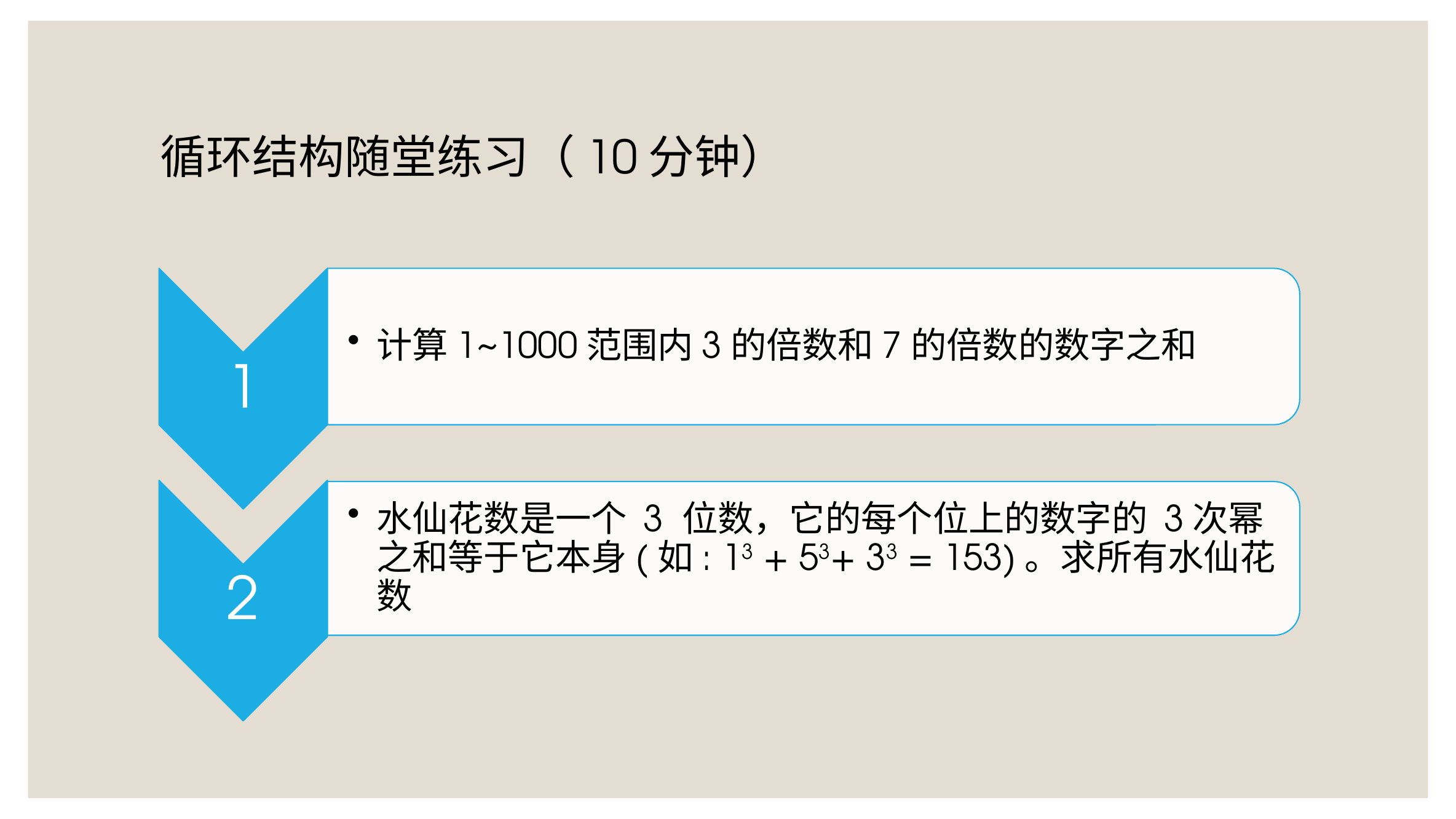

循环结构随堂练习（10分钟）
1
计算1~1000范围内3的倍数和7的倍数的数字之和
2
水仙花数是一个 3 位数，它的每个位上的数字的 3次幂之和等于它本身(如: 13 + 53+ 33 = 153)。求所有水仙花数